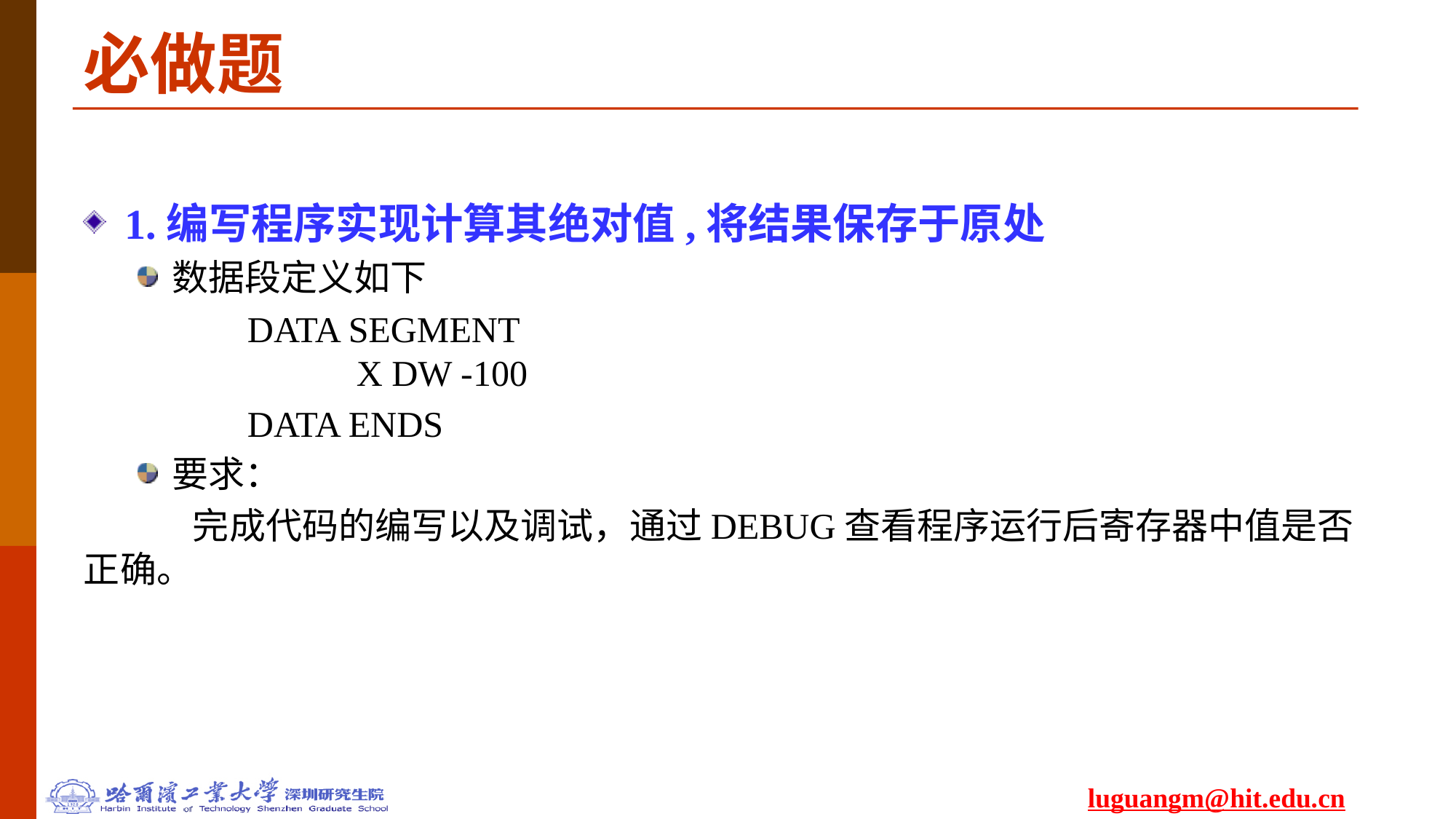

# 必做题
1.编写程序实现计算其绝对值,将结果保存于原处
数据段定义如下
	DATA SEGMENT
		X DW -100
	DATA ENDS
要求：
	完成代码的编写以及调试，通过DEBUG查看程序运行后寄存器中值是否正确。